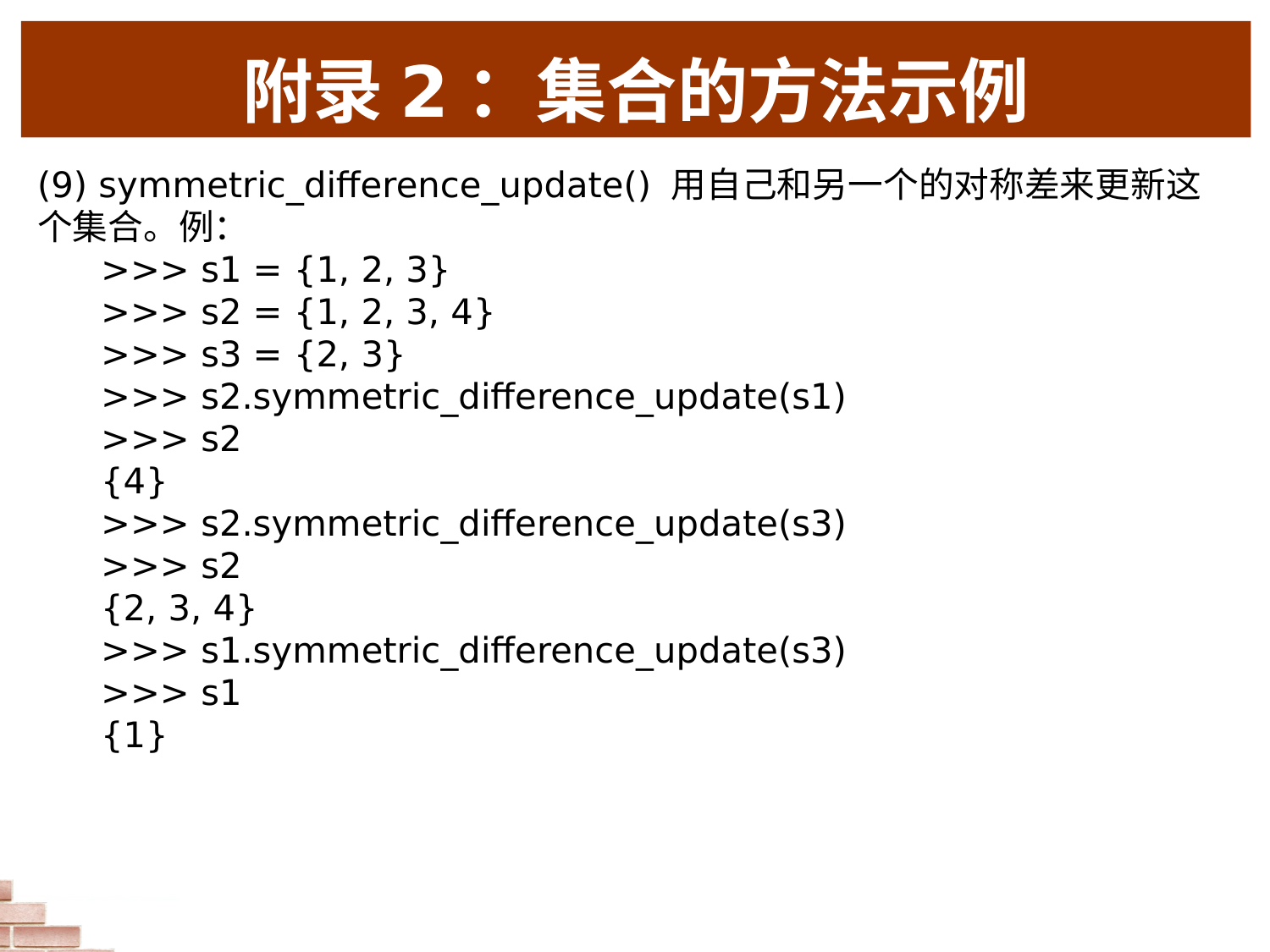

# 附录2：集合的方法示例
(9) symmetric_difference_update() 用自己和另一个的对称差来更新这个集合。例：
>>> s1 = {1, 2, 3}
>>> s2 = {1, 2, 3, 4}
>>> s3 = {2, 3}
>>> s2.symmetric_difference_update(s1)
>>> s2
{4}
>>> s2.symmetric_difference_update(s3)
>>> s2
{2, 3, 4}
>>> s1.symmetric_difference_update(s3)
>>> s1
{1}